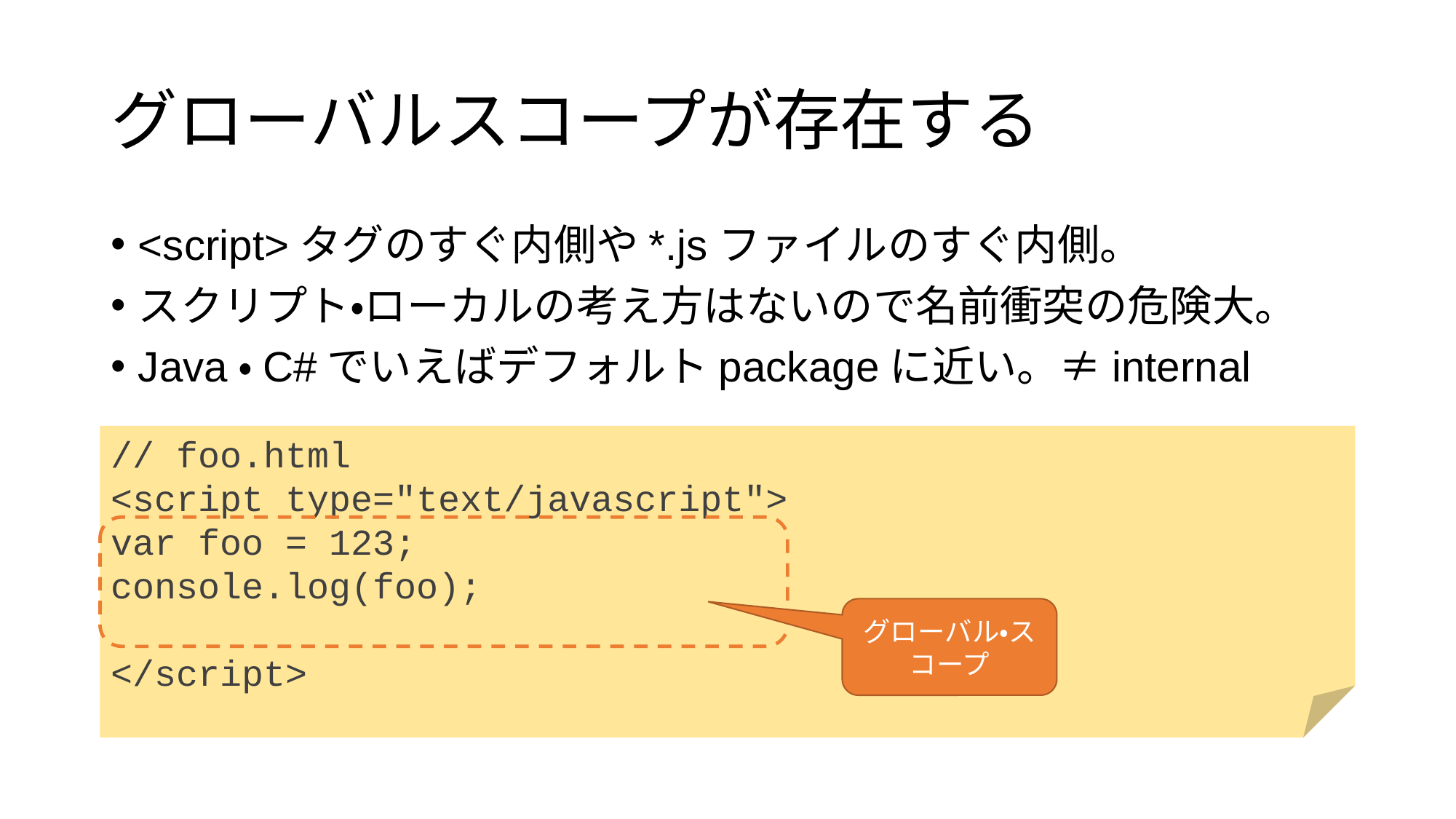

# グローバルスコープが存在する
<script>タグのすぐ内側や*.jsファイルのすぐ内側。
スクリプト・ローカルの考え方はないので名前衝突の危険大。
Java・C#でいえばデフォルトpackageに近い。≠internal
// foo.html
<script type="text/javascript">
var foo = 123;
console.log(foo);

</script>

グローバル・スコープ